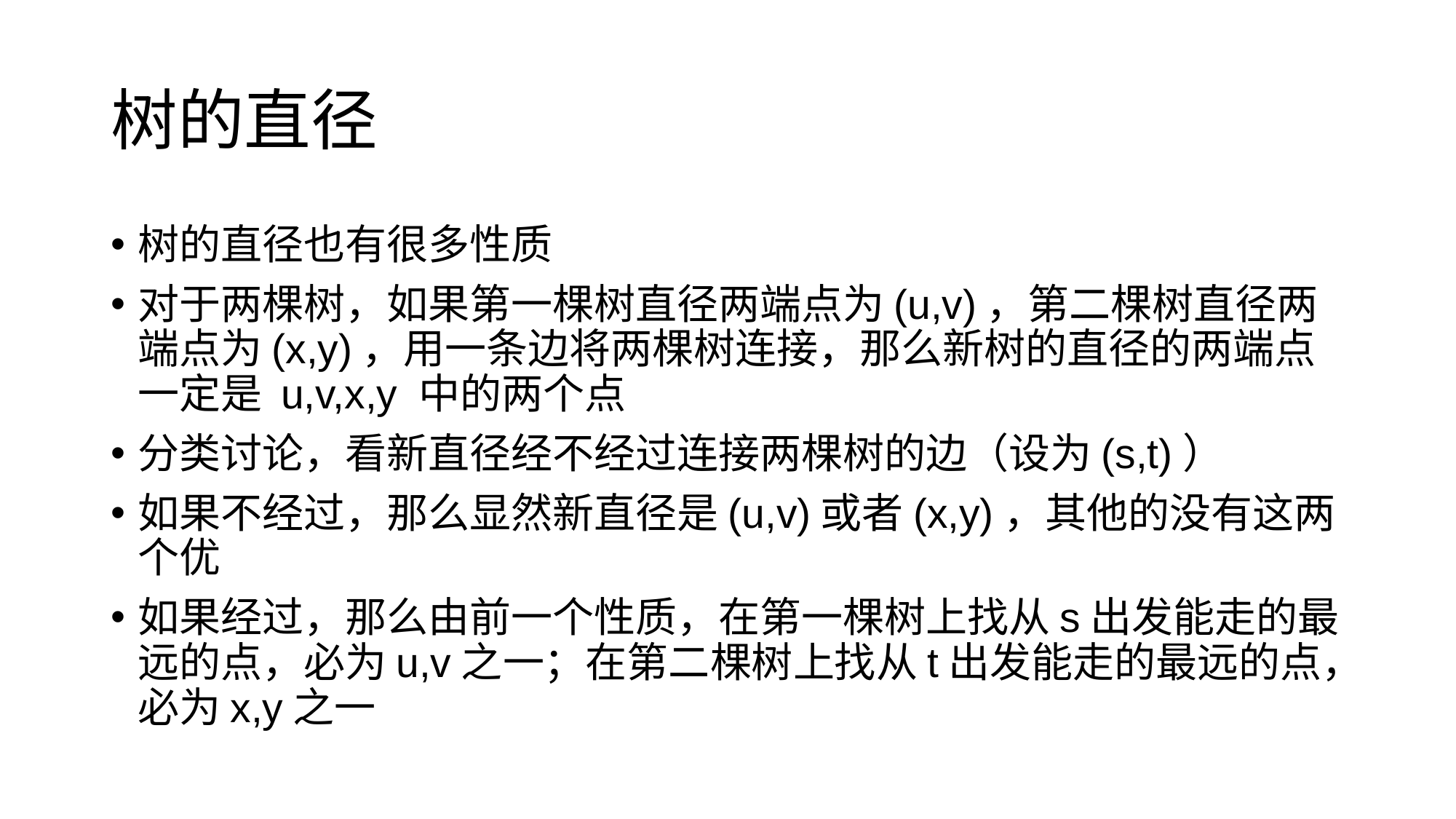

# 树的直径
树的直径也有很多性质
对于两棵树，如果第一棵树直径两端点为(u,v)，第二棵树直径两端点为(x,y)，用一条边将两棵树连接，那么新树的直径的两端点一定是 u,v,x,y 中的两个点
分类讨论，看新直径经不经过连接两棵树的边（设为(s,t)）
如果不经过，那么显然新直径是(u,v)或者(x,y)，其他的没有这两个优
如果经过，那么由前一个性质，在第一棵树上找从s出发能走的最远的点，必为u,v之一；在第二棵树上找从t出发能走的最远的点，必为x,y之一